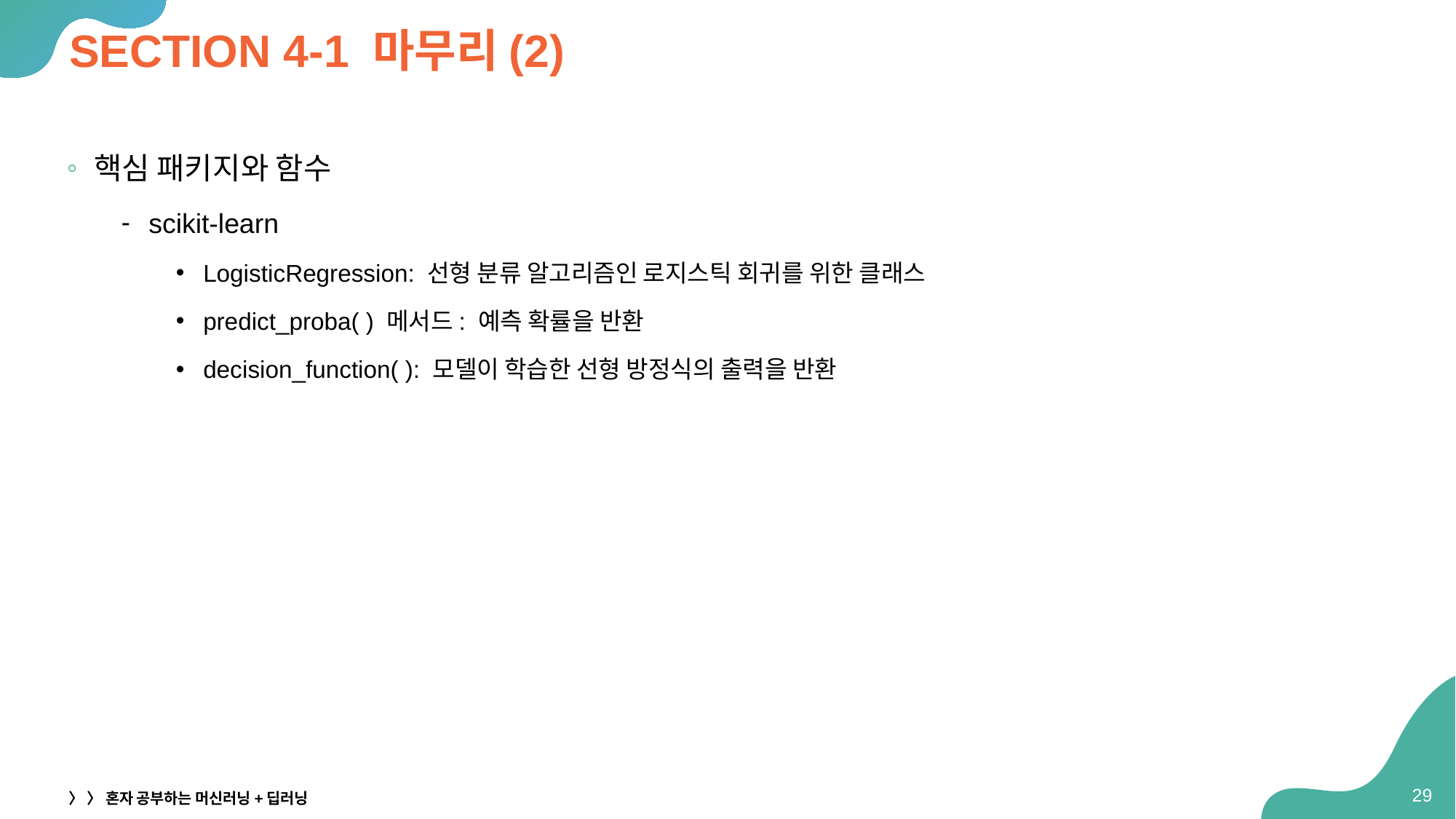

# SECTION 4-1 마무리(2)
핵심 패키지와 함수
scikit-learn
LogisticRegression: 선형 분류 알고리즘인 로지스틱 회귀를 위한 클래스
predict_proba( ) 메서드: 예측 확률을 반환
decision_function( ): 모델이 학습한 선형 방정식의 출력을 반환
29
〉 〉 혼자 공부하는 머신러닝+딥러닝